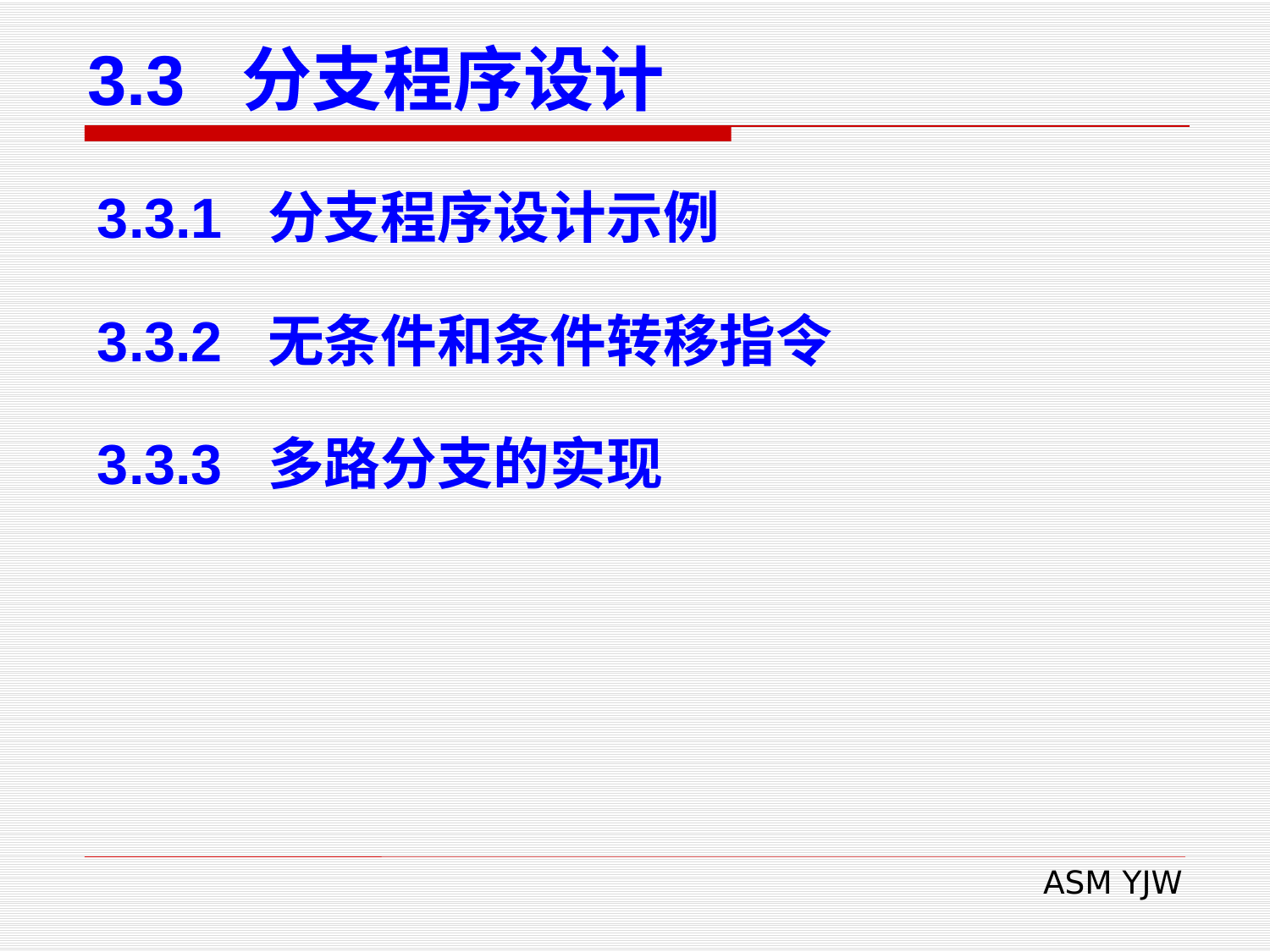

# 3.3  分支程序设计
3.3.1  分支程序设计示例
3.3.2  无条件和条件转移指令
3.3.3  多路分支的实现